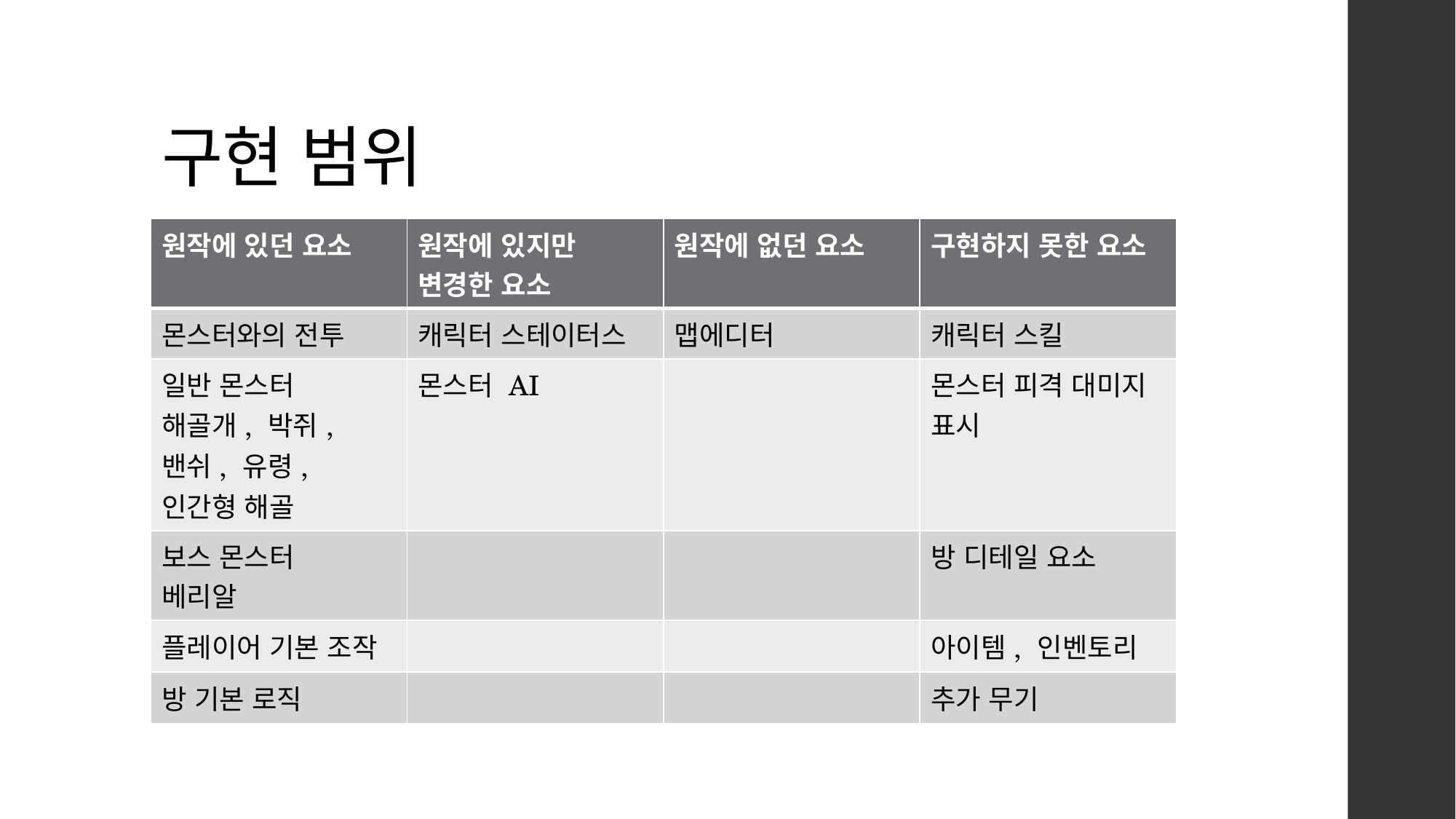

# 구현 범위
| 원작에 있던 요소 | 원작에 있지만 변경한 요소 | 원작에 없던 요소 | 구현하지 못한 요소 |
| --- | --- | --- | --- |
| 몬스터와의 전투 | 캐릭터 스테이터스 | 맵에디터 | 캐릭터 스킬 |
| 일반 몬스터 해골개, 박쥐, 밴쉬, 유령, 인간형 해골 | 몬스터 AI |  | 몬스터 피격 대미지 표시 |
| 보스 몬스터 베리알 |  |  | 방 디테일 요소 |
| 플레이어 기본 조작 |  |  | 아이템, 인벤토리 |
| 방 기본 로직 |  |  | 추가 무기 |